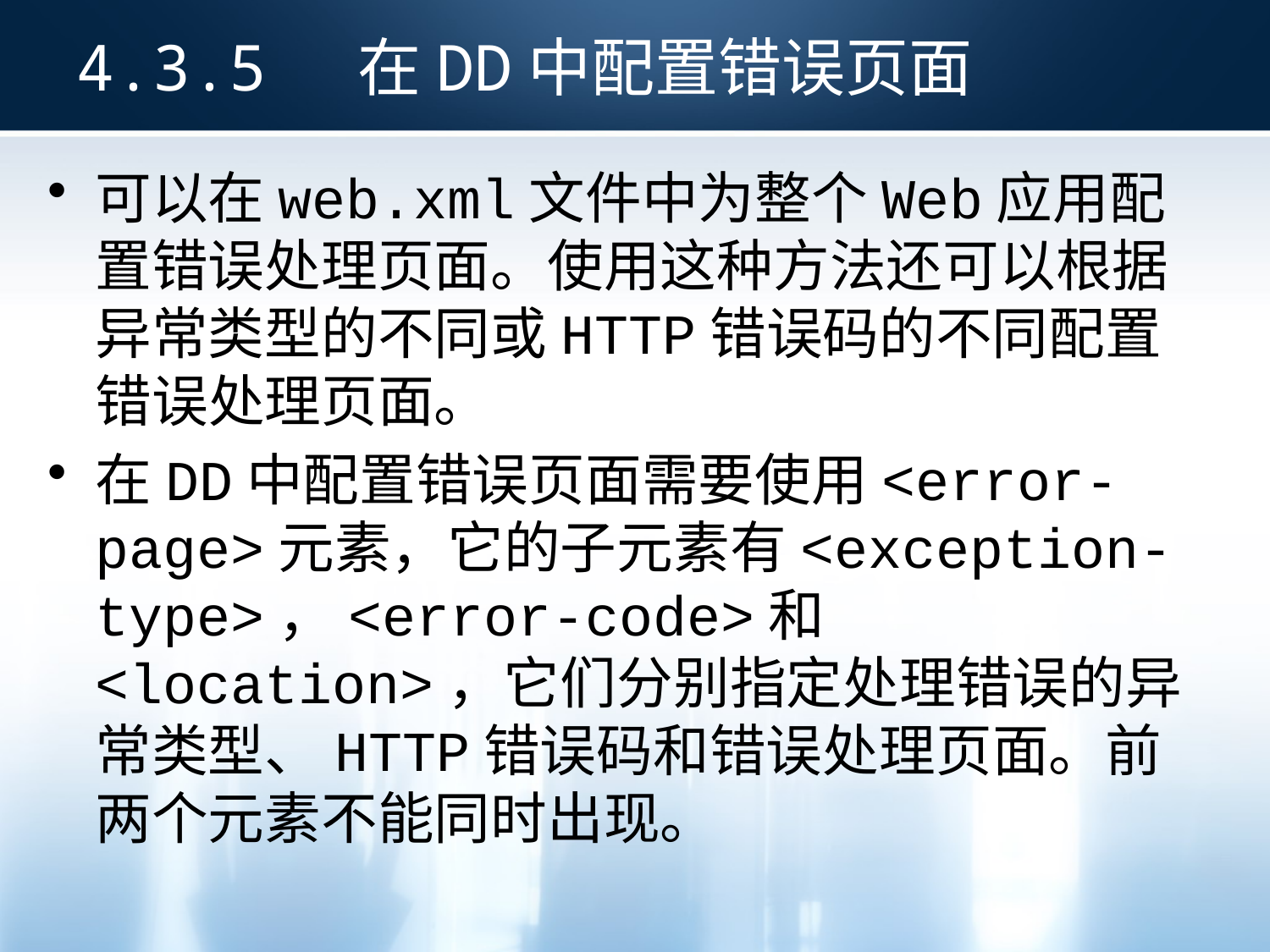

4.3.5  在DD中配置错误页面
可以在web.xml文件中为整个Web应用配置错误处理页面。使用这种方法还可以根据异常类型的不同或HTTP错误码的不同配置错误处理页面。
在DD中配置错误页面需要使用<error-page>元素，它的子元素有<exception-type>，<error-code>和<location>，它们分别指定处理错误的异常类型、HTTP错误码和错误处理页面。前两个元素不能同时出现。